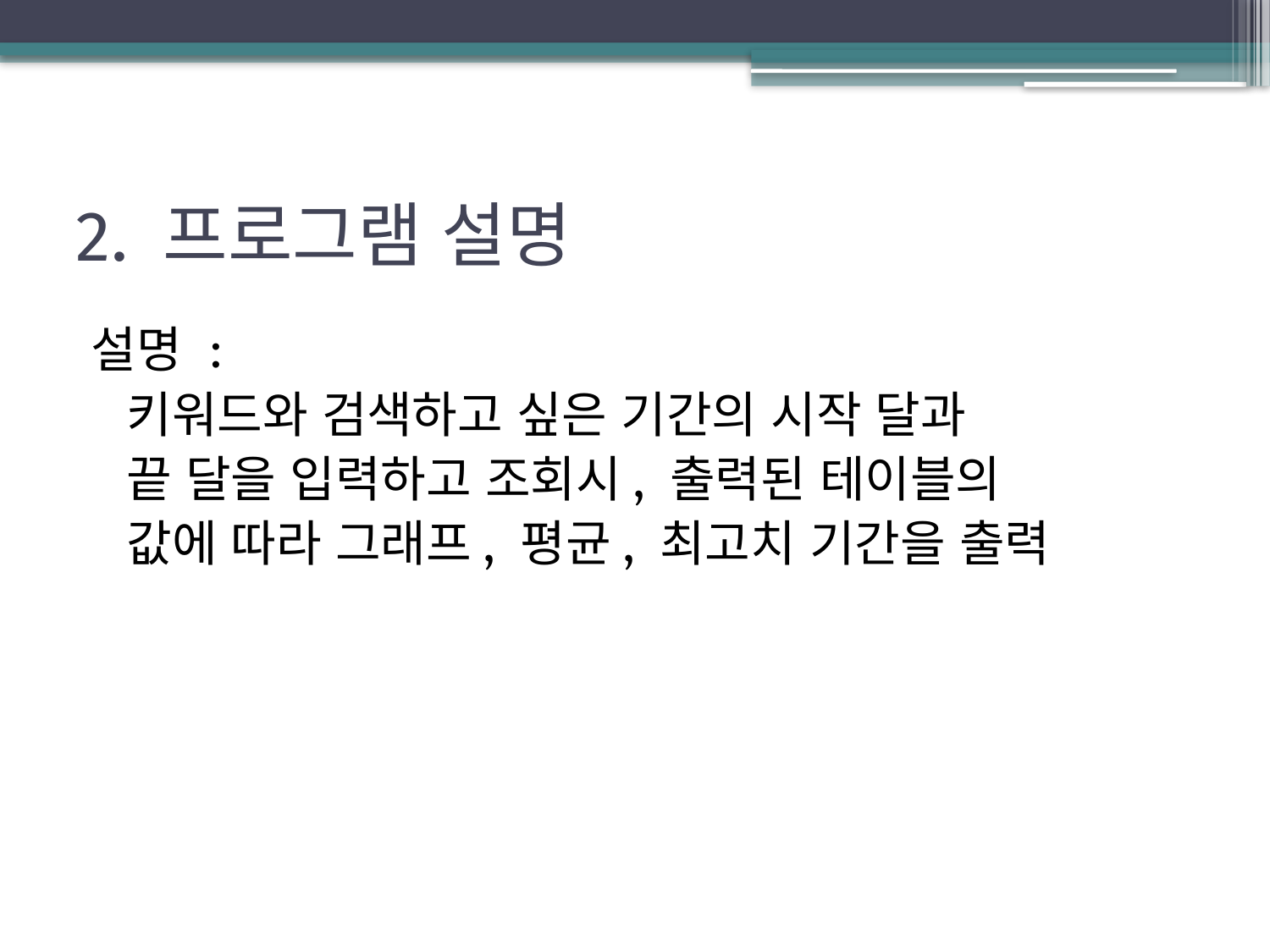

# 2. 프로그램 설명
설명 :
	키워드와 검색하고 싶은 기간의 시작 달과
	끝 달을 입력하고 조회시, 출력된 테이블의
	값에 따라 그래프, 평균, 최고치 기간을 출력